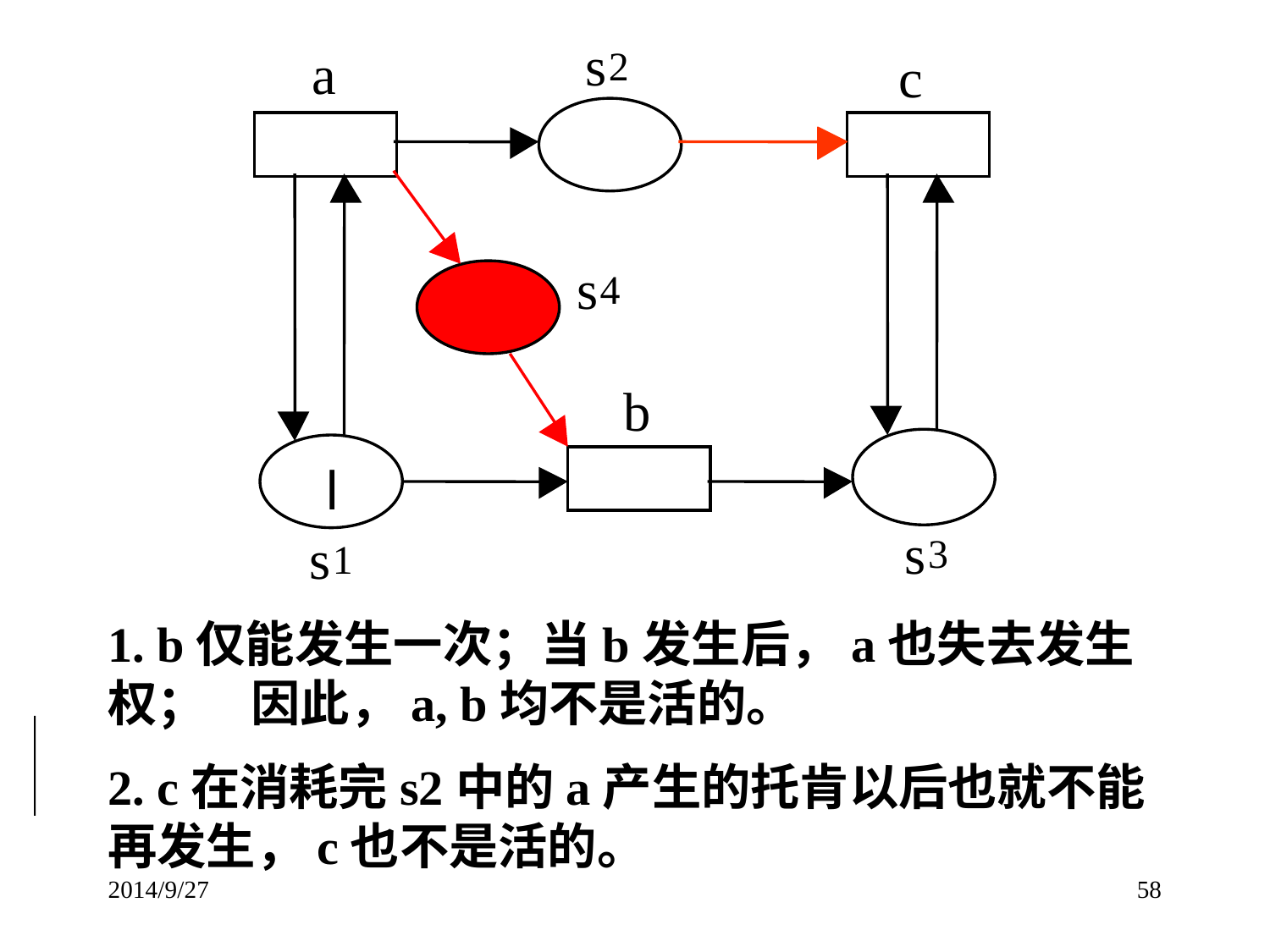

s

a

2
c

s

4

b

l

s
s

3

1
1. b仅能发生一次；当b发生后，a也失去发生权；    因此，a, b均不是活的。
2. c在消耗完s2中的a产生的托肯以后也就不能再发生，c也不是活的。
2014/9/27
58